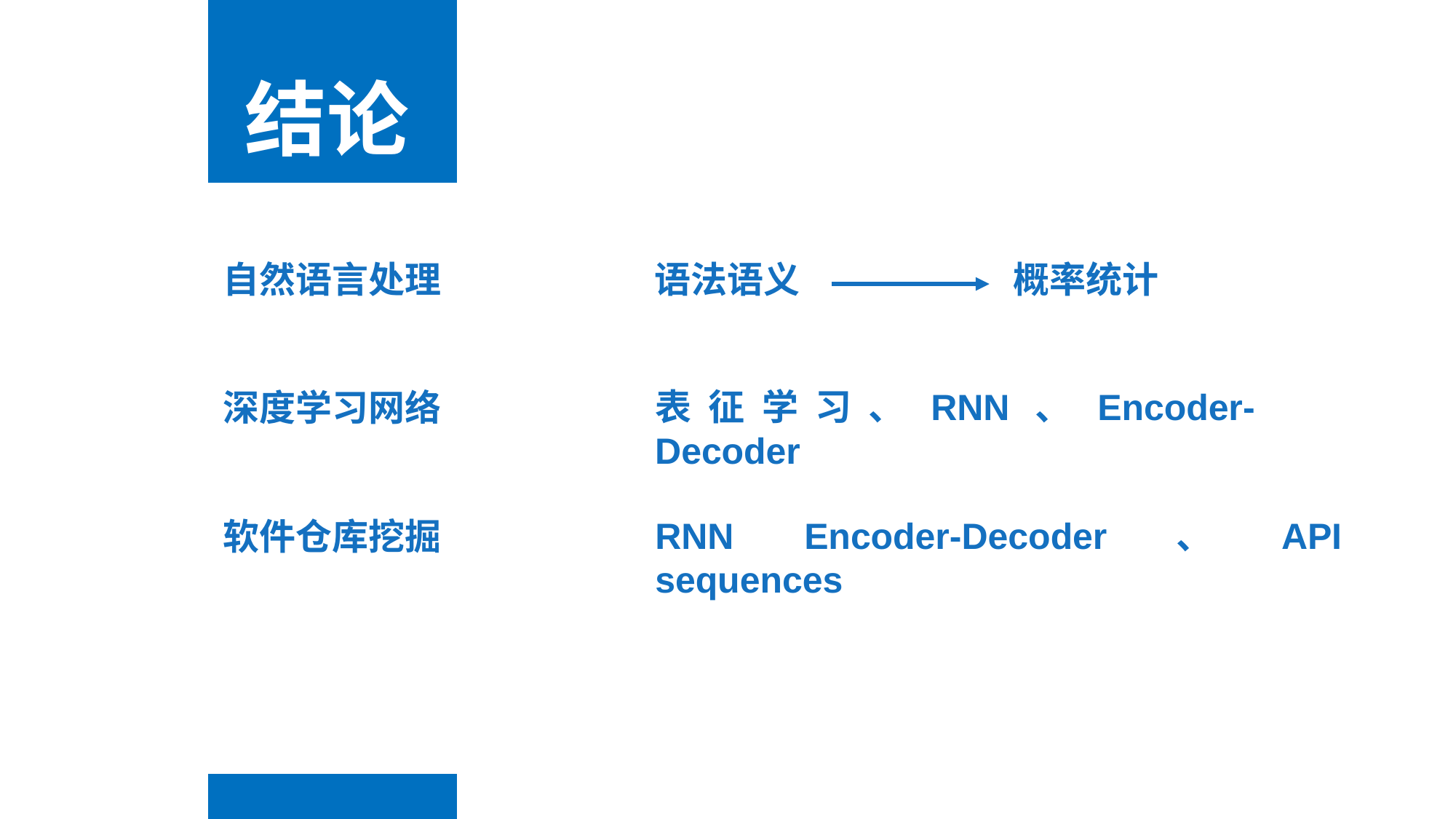

结论
自然语言处理
语法语义
概率统计

表征学习、RNN、Encoder-Decoder
深度学习网络
RNN Encoder-Decoder、API sequences
软件仓库挖掘